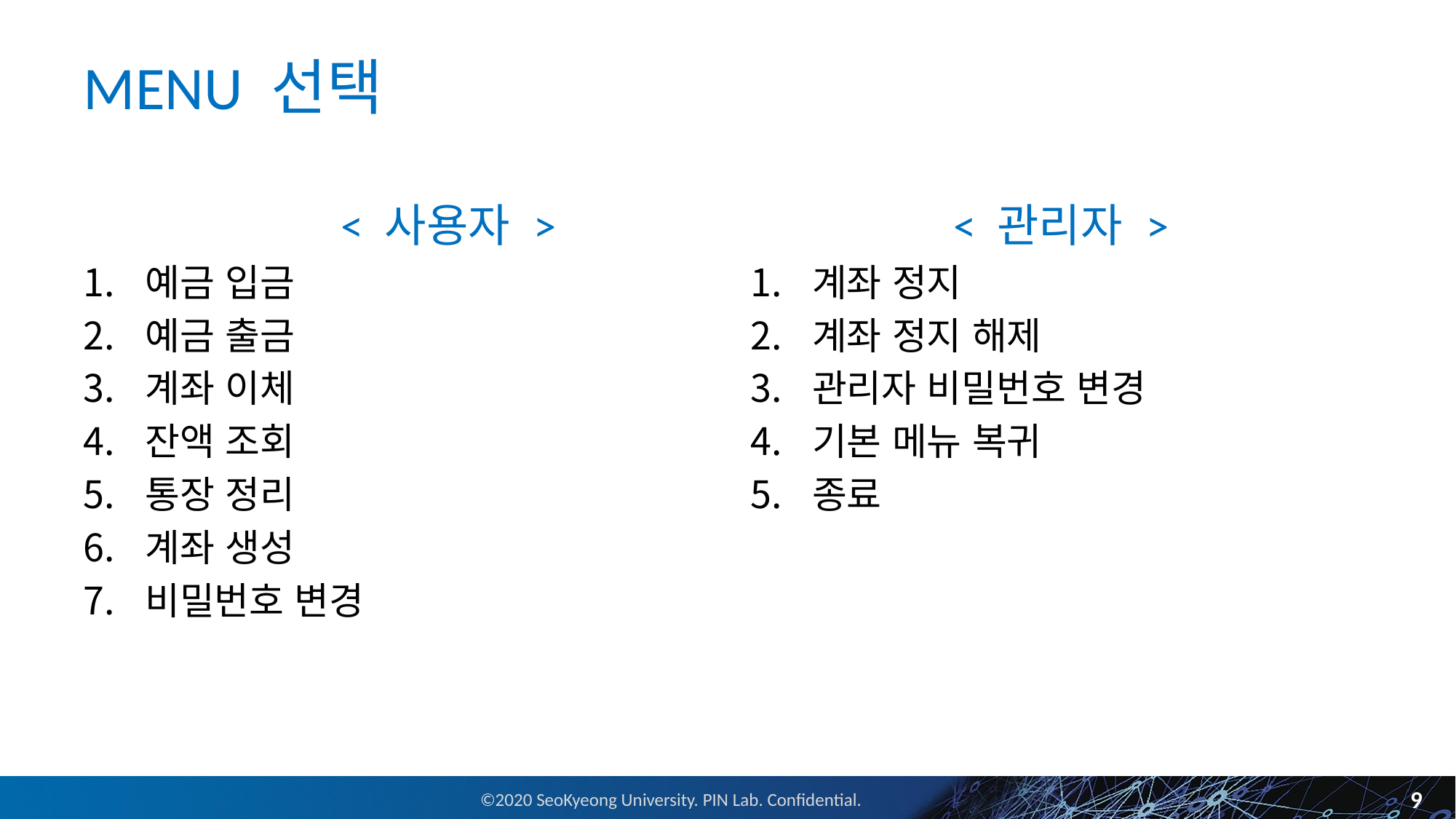

# MENU 선택
	< 사용자 >
예금 입금
예금 출금
계좌 이체
잔액 조회
통장 정리
계좌 생성
비밀번호 변경
< 관리자 >
계좌 정지
계좌 정지 해제
관리자 비밀번호 변경
기본 메뉴 복귀
종료
9